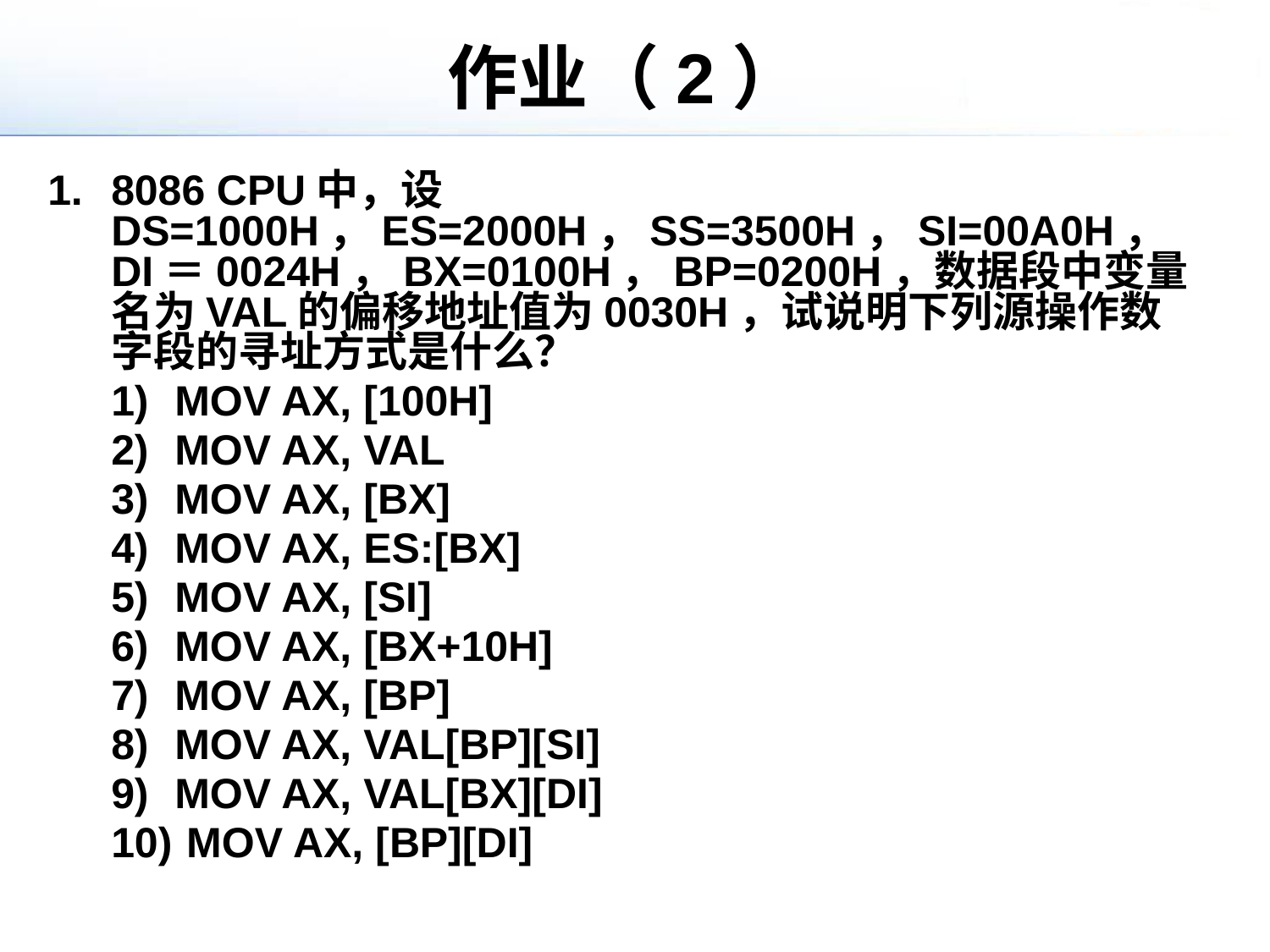

# 作业（2）
8086 CPU中，设DS=1000H，ES=2000H，SS=3500H，SI=00A0H，DI＝0024H，BX=0100H，BP=0200H，数据段中变量名为VAL的偏移地址值为0030H，试说明下列源操作数字段的寻址方式是什么？
MOV AX, [100H]
MOV AX, VAL
MOV AX, [BX]
MOV AX, ES:[BX]
MOV AX, [SI]
MOV AX, [BX+10H]
MOV AX, [BP]
MOV AX, VAL[BP][SI]
MOV AX, VAL[BX][DI]
 MOV AX, [BP][DI]